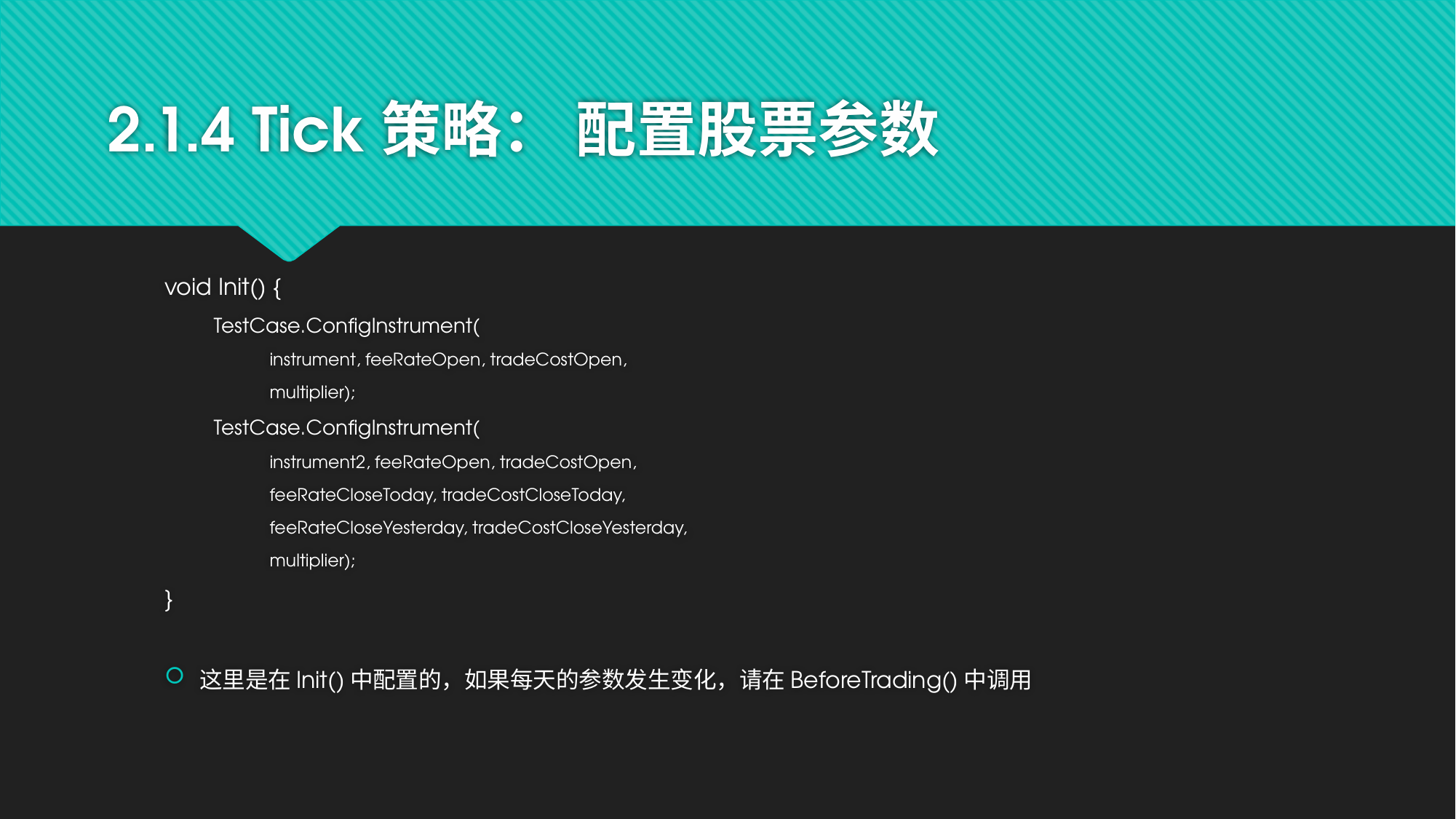

# 2.1.4 Tick策略： 配置股票参数
void Init() {
TestCase.ConfigInstrument(
instrument, feeRateOpen, tradeCostOpen,
multiplier);
TestCase.ConfigInstrument(
instrument2, feeRateOpen, tradeCostOpen,
feeRateCloseToday, tradeCostCloseToday,
feeRateCloseYesterday, tradeCostCloseYesterday,
multiplier);
}

这里是在Init()中配置的，如果每天的参数发生变化，请在BeforeTrading()中调用